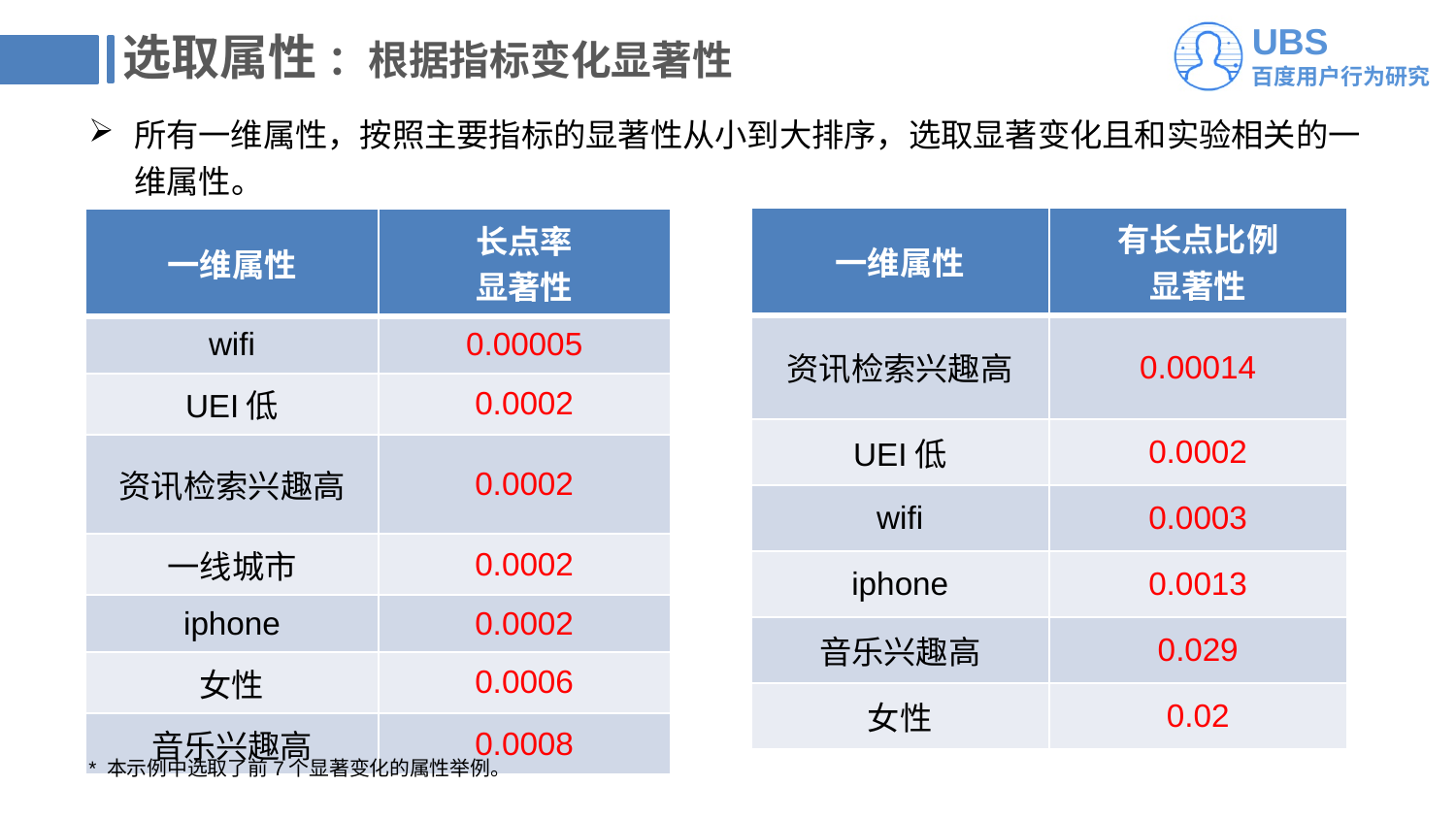

# 选取属性 ：根据指标变化显著性

所有一维属性，按照主要指标的显著性从小到大排序，选取显著变化且和实验相关的一维属性。
| 一维属性 | 有长点比例 显著性 |
| --- | --- |
| 资讯检索兴趣高 | 0.00014 |
| UEI低 | 0.0002 |
| wifi | 0.0003 |
| iphone | 0.0013 |
| 音乐兴趣高 | 0.029 |
| 女性 | 0.02 |
| 一维属性 | 长点率 显著性 |
| --- | --- |
| wifi | 0.00005 |
| UEI低 | 0.0002 |
| 资讯检索兴趣高 | 0.0002 |
| 一线城市 | 0.0002 |
| iphone | 0.0002 |
| 女性 | 0.0006 |
| 音乐兴趣高 | 0.0008 |
* 本示例中选取了前7个显著变化的属性举例。